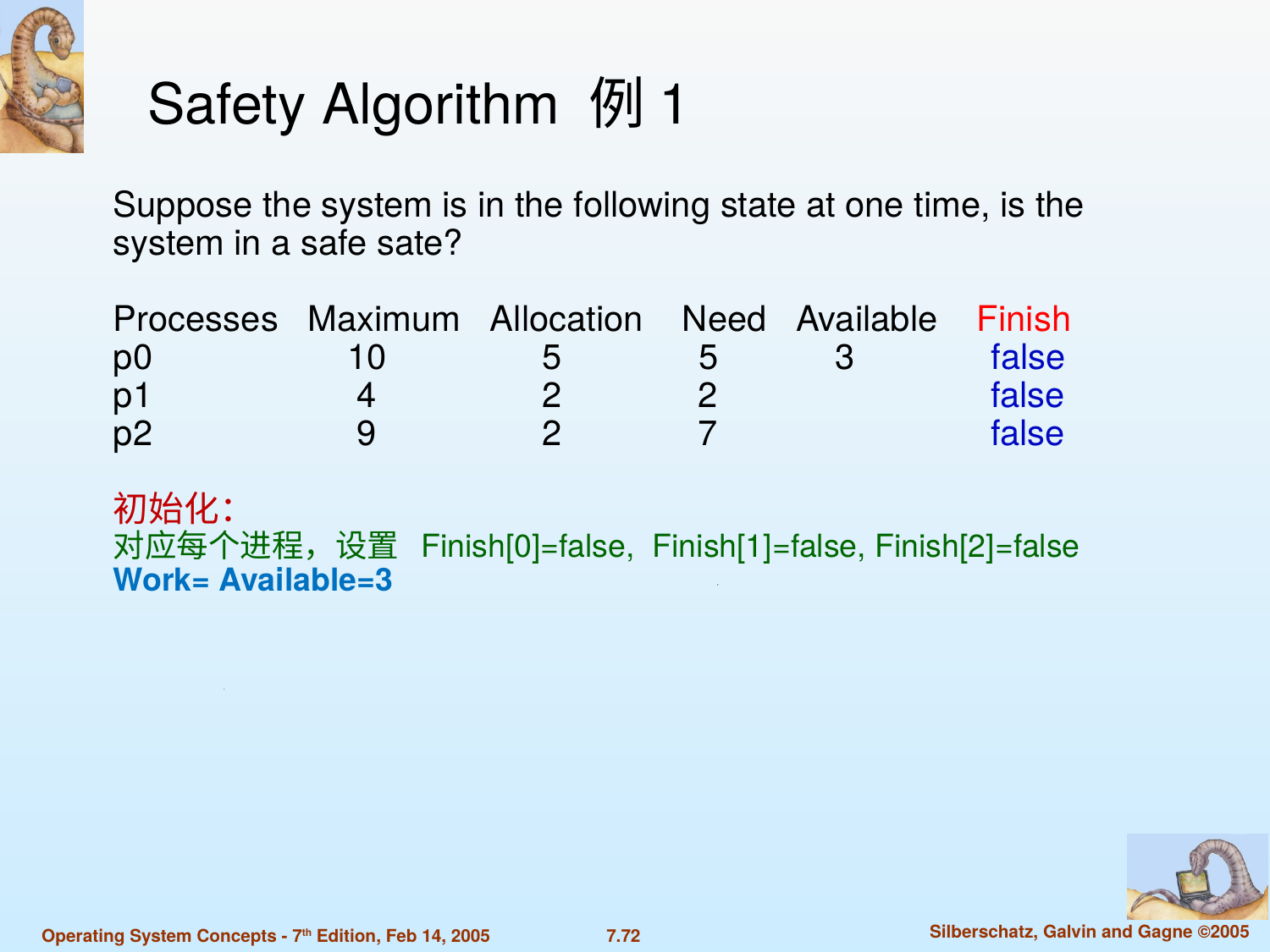

Safety Algorithm 例1
Suppose the system is in the following state at one time, is the system in a safe sate?

Processes   Maximum   Allocation    Need   Available    Finish
p0                    10                5              5            3              false
p1                     4                 2              2                            false
p2                     9                 2              7                            false

初始化：
对应每个进程，设置  Finish[0]=false,  Finish[1]=false, Finish[2]=false
Work= Available=3